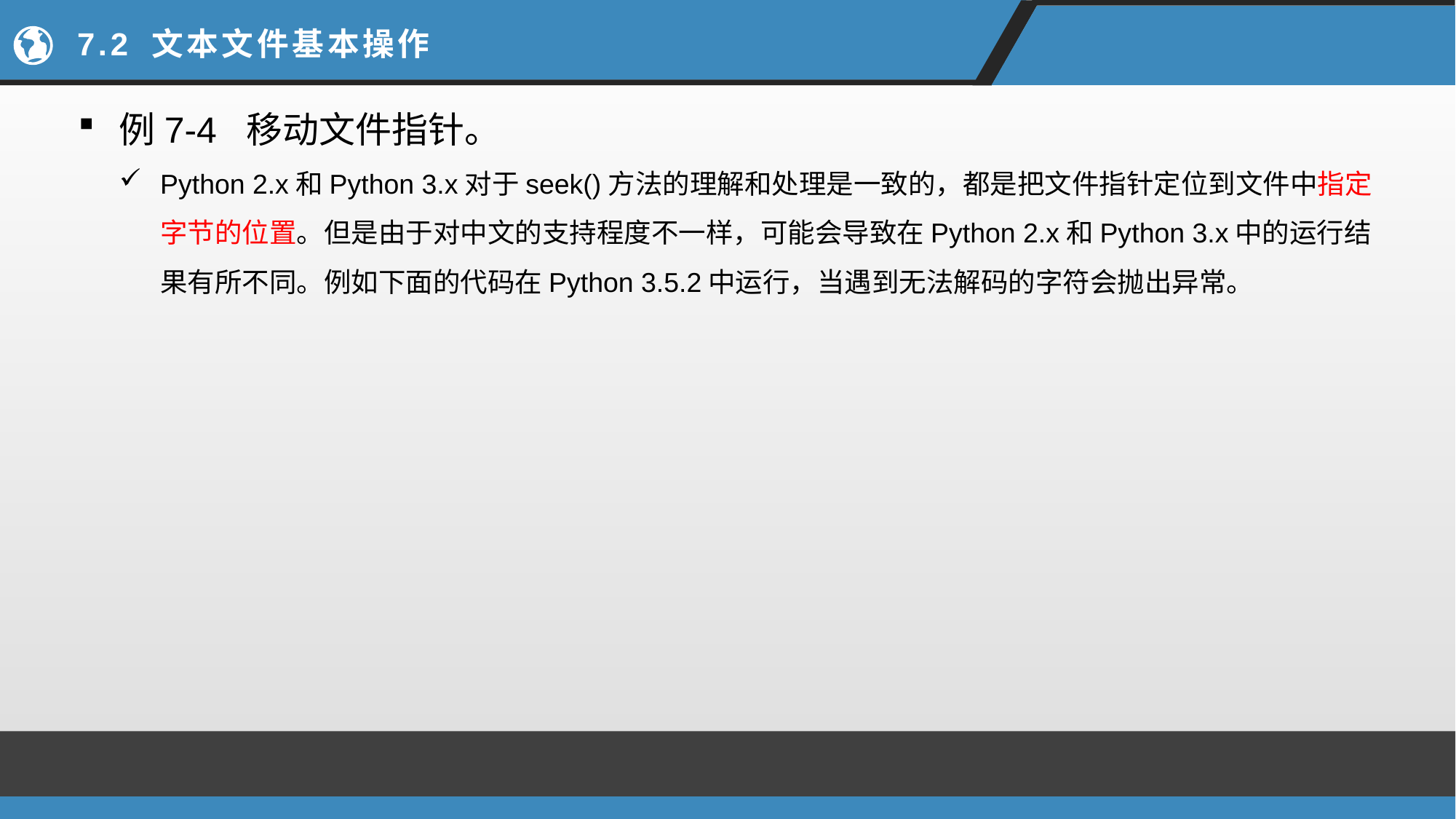

# 7.2 文本文件基本操作

例7-4  移动文件指针。
Python 2.x和Python 3.x对于seek()方法的理解和处理是一致的，都是把文件指针定位到文件中指定字节的位置。但是由于对中文的支持程度不一样，可能会导致在Python 2.x和Python 3.x中的运行结果有所不同。例如下面的代码在Python 3.5.2中运行，当遇到无法解码的字符会抛出异常。